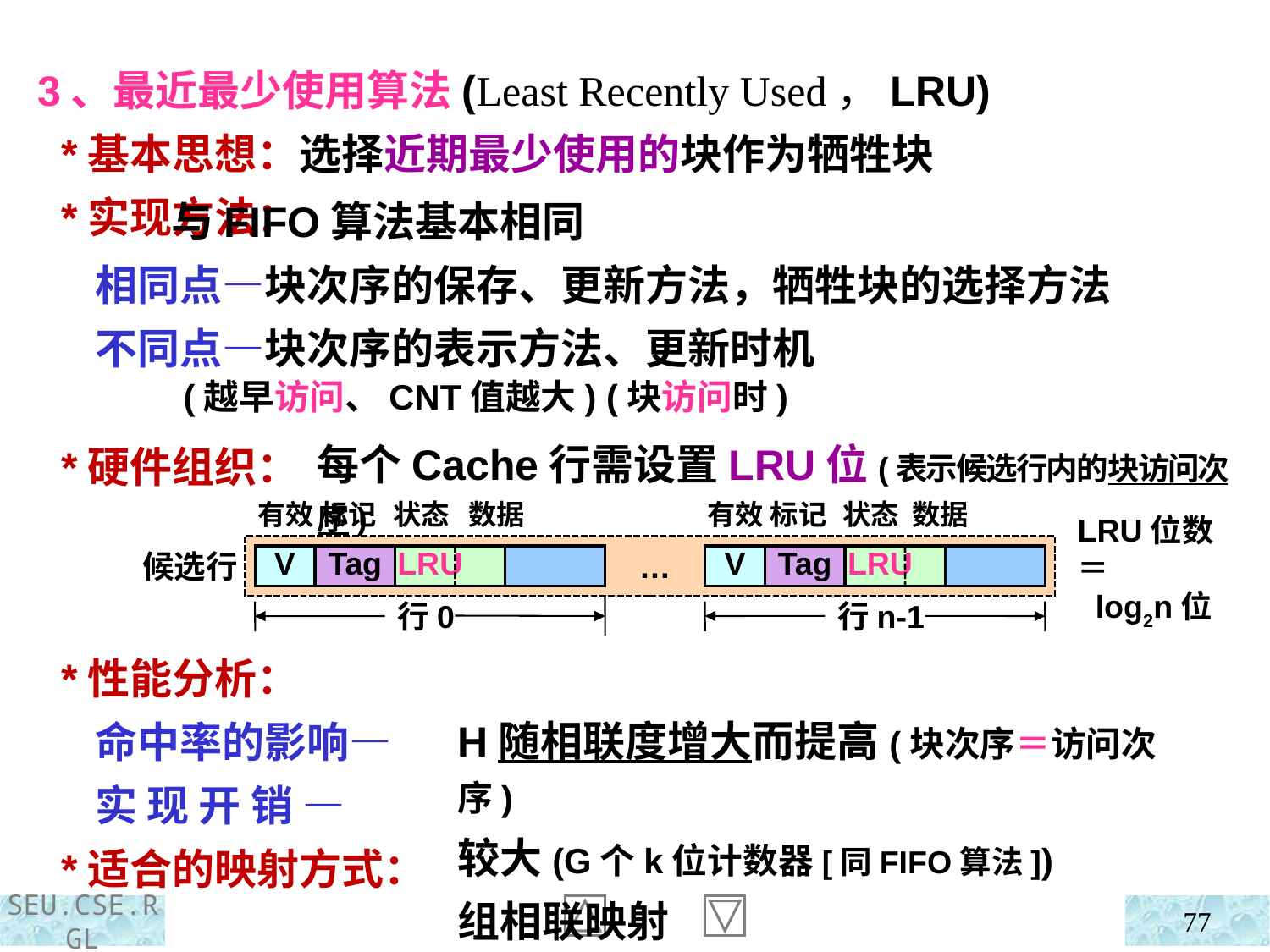

3、最近最少使用算法(Least Recently Used，LRU)
  *基本思想：选择近期最少使用的块作为牺牲块
  *实现方法：

  *硬件组织：

  *性能分析：
     命中率的影响—
     实 现 开 销 —
  *适合的映射方式：
             与FIFO算法基本相同
     相同点—块次序的保存、更新方法，牺牲块的选择方法
     不同点—块次序的表示方法、更新时机
               (越早访问、CNT值越大) (块访问时)
每个Cache行需设置LRU位(表示候选行内的块访问次序)
有效 标记   状态   数据
有效 标记   状态  数据
LRU位数＝
  log2n位

候选行
V
Tag
LRU

…
V
Tag
LRU

行0
行n-1

H随相联度增大而提高(块次序＝访问次序)
较大(G个k位计数器[同FIFO算法])
组相联映射
77